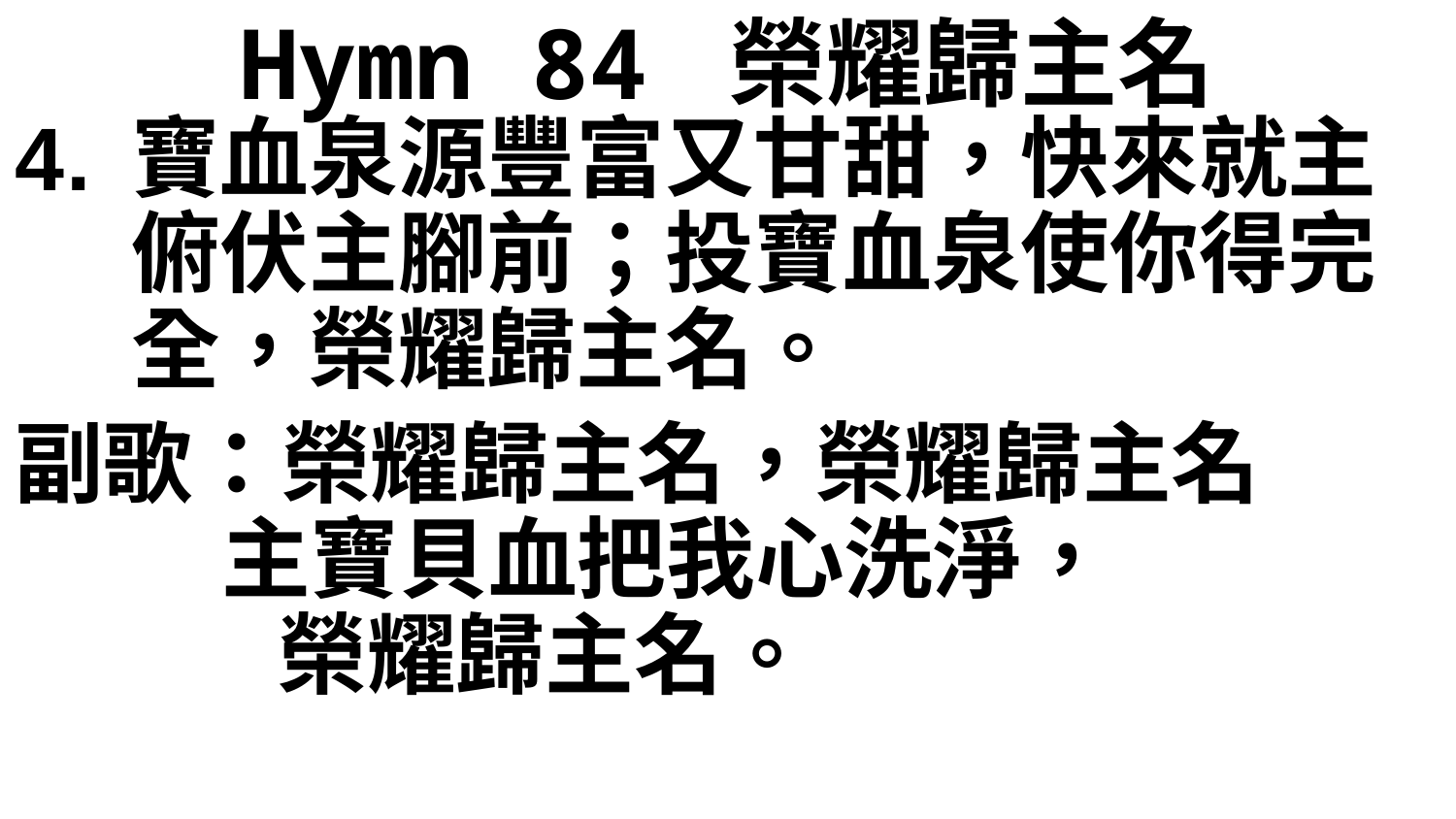

# Hymn 84 榮耀歸主名

寶血泉源豐富又甘甜，快來就主俯伏主腳前；投寶血泉使你得完全，榮耀歸主名。
副歌：榮耀歸主名，榮耀歸主名
　主寶貝血把我心洗淨，
		榮耀歸主名。